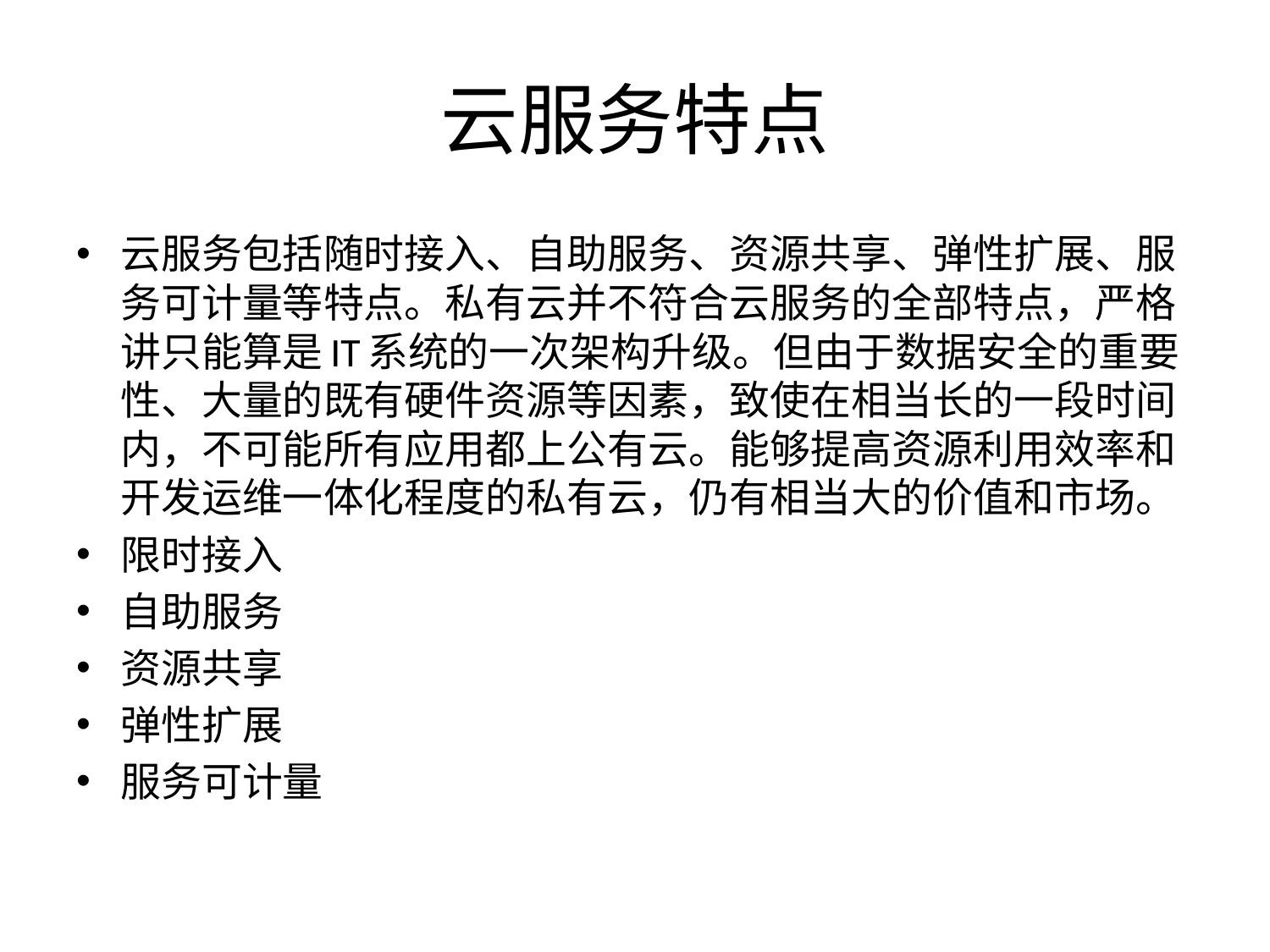

# 云服务特点
云服务包括随时接入、自助服务、资源共享、弹性扩展、服务可计量等特点。私有云并不符合云服务的全部特点，严格讲只能算是IT系统的一次架构升级。但由于数据安全的重要性、大量的既有硬件资源等因素，致使在相当长的一段时间内，不可能所有应用都上公有云。能够提高资源利用效率和开发运维一体化程度的私有云，仍有相当大的价值和市场。
限时接入
自助服务
资源共享
弹性扩展
服务可计量